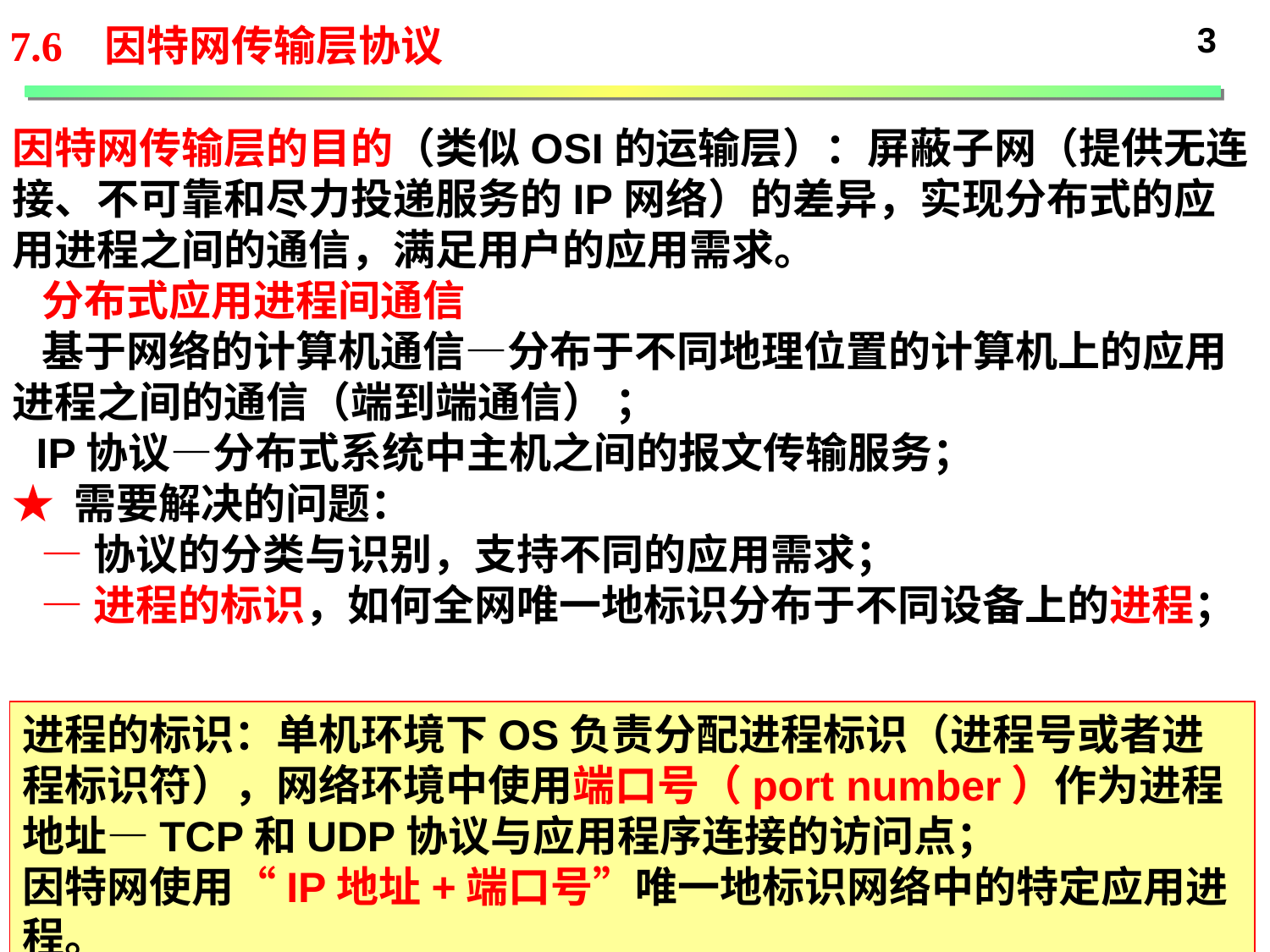

3
7.6   因特网传输层协议

因特网传输层的目的（类似OSI的运输层）：屏蔽子网（提供无连接、不可靠和尽力投递服务的IP网络）的差异，实现分布式的应用进程之间的通信，满足用户的应用需求。
  分布式应用进程间通信
  基于网络的计算机通信—分布于不同地理位置的计算机上的应用进程之间的通信（端到端通信） ；
  IP协议—分布式系统中主机之间的报文传输服务；
★ 需要解决的问题：
   —协议的分类与识别，支持不同的应用需求；
   —进程的标识，如何全网唯一地标识分布于不同设备上的进程；
进程的标识：单机环境下OS负责分配进程标识（进程号或者进程标识符），网络环境中使用端口号（port number）作为进程地址—TCP和UDP协议与应用程序连接的访问点；
因特网使用“IP地址+端口号”唯一地标识网络中的特定应用进程。